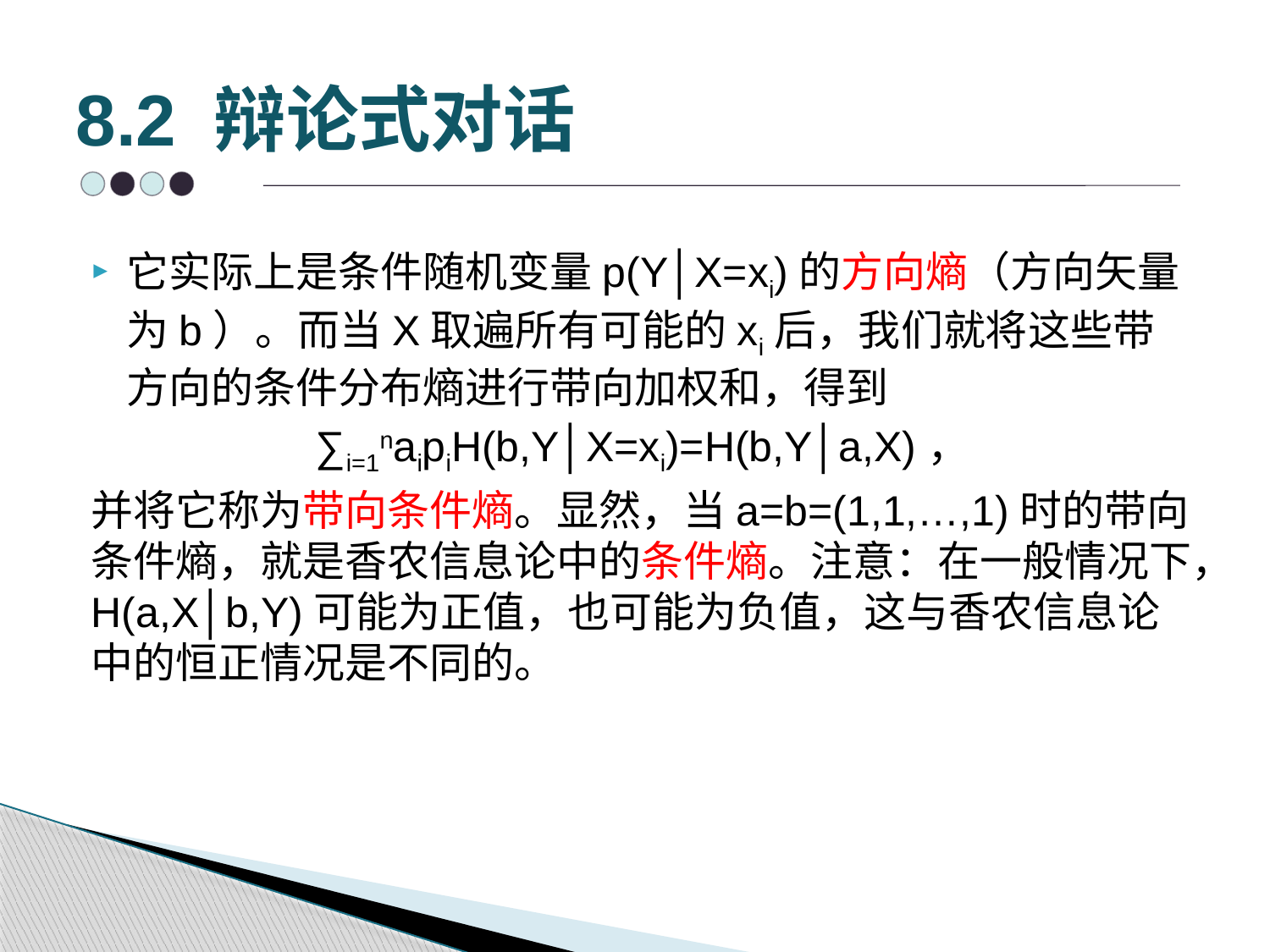

# 8.2 辩论式对话

它实际上是条件随机变量p(Y│X=xi)的方向熵（方向矢量为b）。而当X取遍所有可能的xi后，我们就将这些带方向的条件分布熵进行带向加权和，得到
∑i=1naipiH(b,Y│X=xi)=H(b,Y│a,X)，
并将它称为带向条件熵。显然，当a=b=(1,1,…,1)时的带向条件熵，就是香农信息论中的条件熵。注意：在一般情况下，H(a,X│b,Y)可能为正值，也可能为负值，这与香农信息论中的恒正情况是不同的。